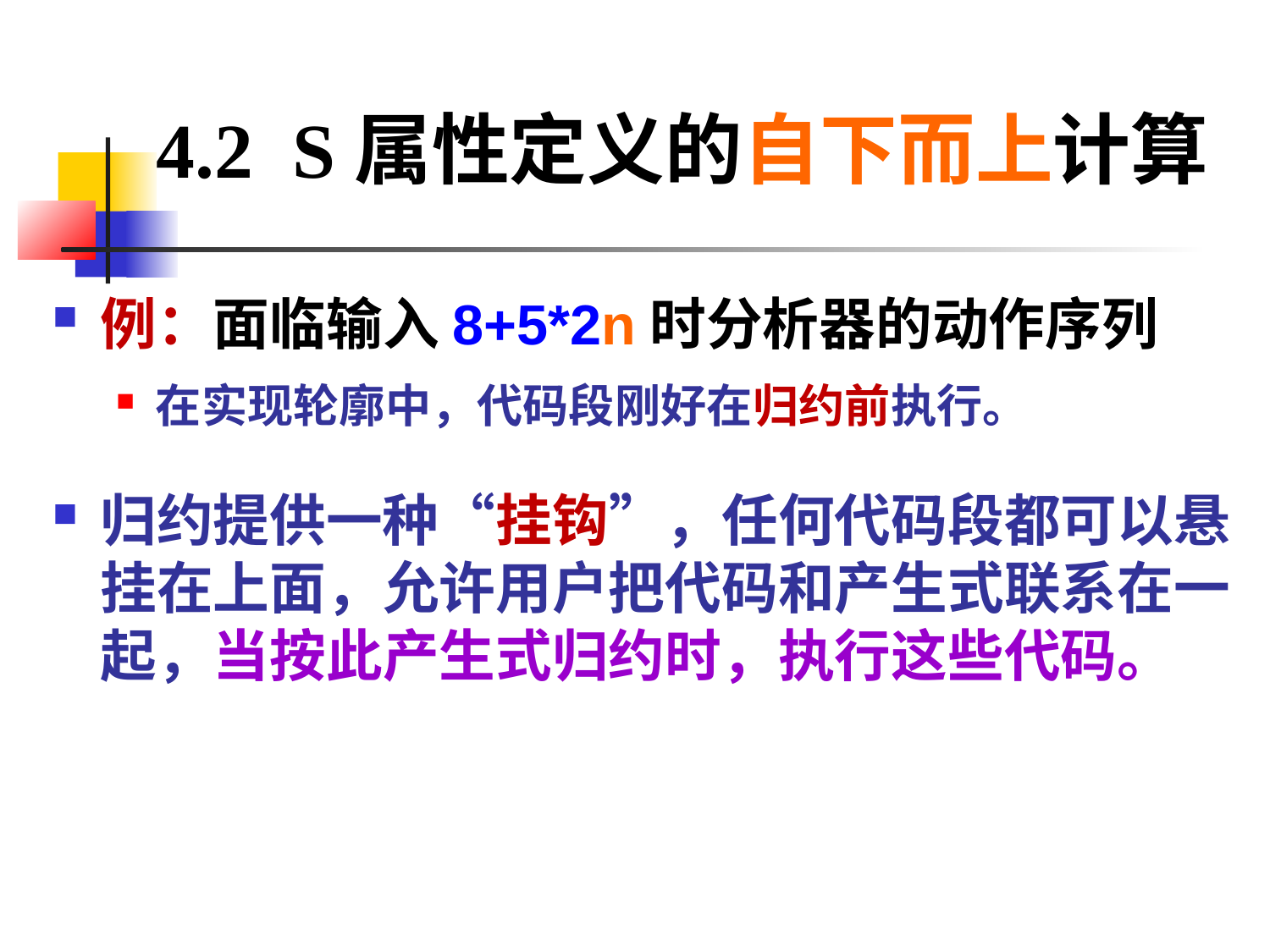

# 4.2  S属性定义的自下而上计算
例：面临输入8+5*2n时分析器的动作序列
在实现轮廓中，代码段刚好在归约前执行。
归约提供一种“挂钩”，任何代码段都可以悬挂在上面，允许用户把代码和产生式联系在一起，当按此产生式归约时，执行这些代码。